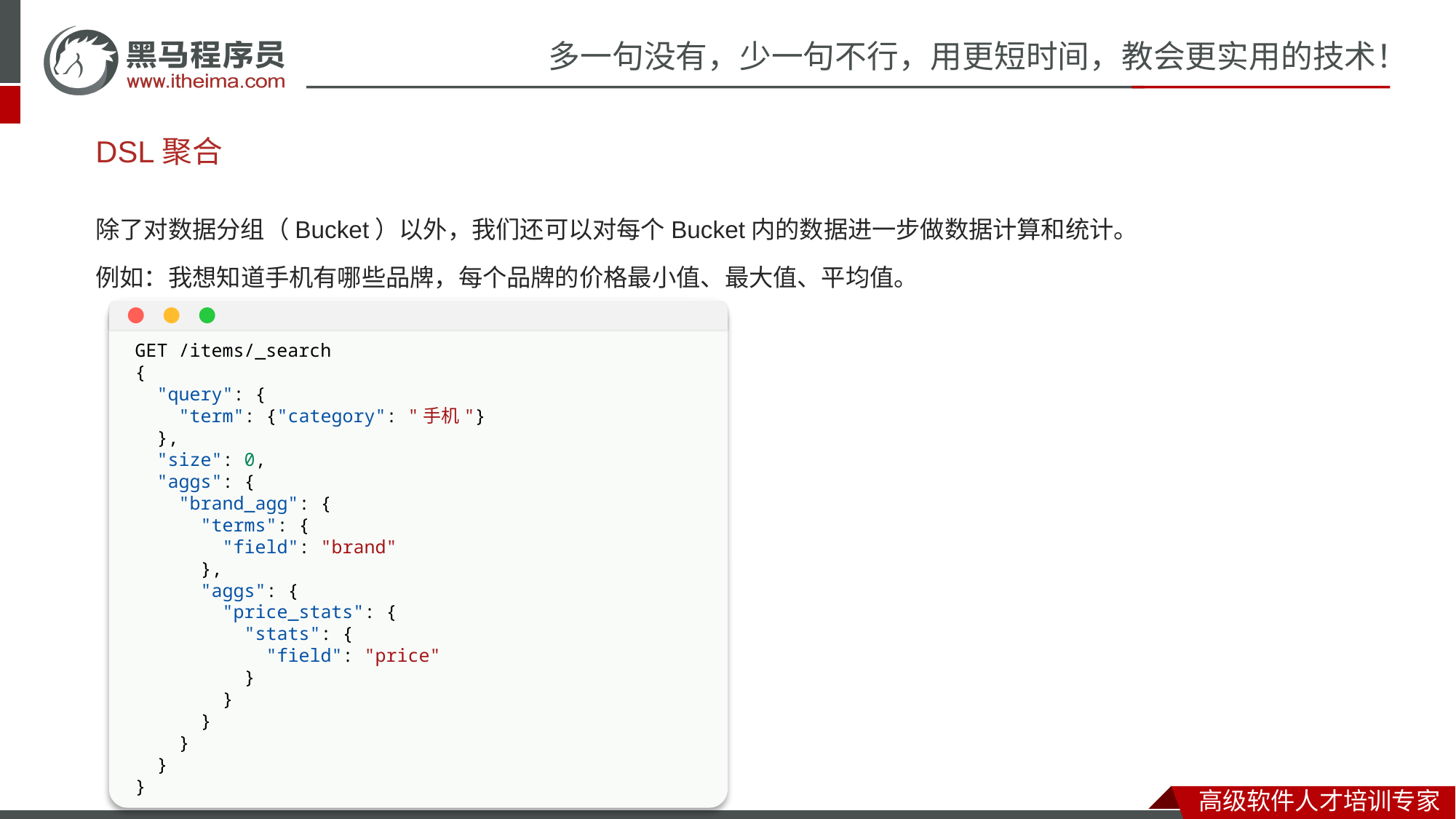

# DSL聚合
除了对数据分组（Bucket）以外，我们还可以对每个Bucket内的数据进一步做数据计算和统计。
例如：我想知道手机有哪些品牌，每个品牌的价格最小值、最大值、平均值。

GET /items/_search
{
  "query": {
    "term": {"category": "手机"}
  },
  "size": 0,
  "aggs": {
    "brand_agg": {
      "terms": {
        "field": "brand"
      },
      "aggs": {
        "price_stats": {
          "stats": {
            "field": "price"
          }
        }
      }
    }
  }
}